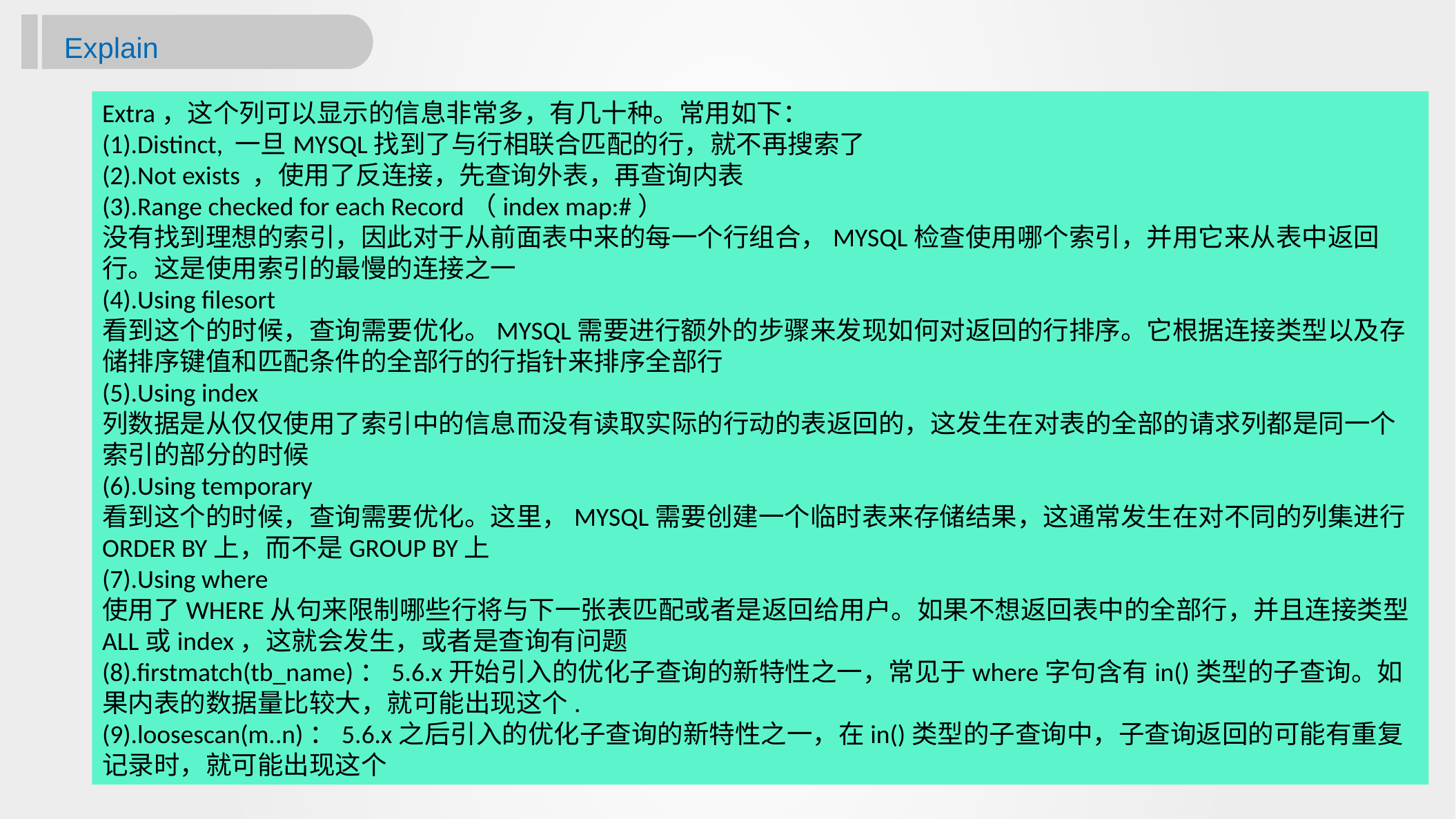

Explain
Extra，这个列可以显示的信息非常多，有几十种。常用如下：
(1).Distinct, 一旦MYSQL找到了与行相联合匹配的行，就不再搜索了
(2).Not exists ，使用了反连接，先查询外表，再查询内表
(3).Range checked for each Record（index map:#）
没有找到理想的索引，因此对于从前面表中来的每一个行组合，MYSQL检查使用哪个索引，并用它来从表中返回行。这是使用索引的最慢的连接之一
(4).Using filesort
看到这个的时候，查询需要优化。MYSQL需要进行额外的步骤来发现如何对返回的行排序。它根据连接类型以及存储排序键值和匹配条件的全部行的行指针来排序全部行
(5).Using index
列数据是从仅仅使用了索引中的信息而没有读取实际的行动的表返回的，这发生在对表的全部的请求列都是同一个索引的部分的时候
(6).Using temporary
看到这个的时候，查询需要优化。这里，MYSQL需要创建一个临时表来存储结果，这通常发生在对不同的列集进行ORDER BY上，而不是GROUP BY上
(7).Using where
使用了WHERE从句来限制哪些行将与下一张表匹配或者是返回给用户。如果不想返回表中的全部行，并且连接类型ALL或index，这就会发生，或者是查询有问题
(8).firstmatch(tb_name)：5.6.x开始引入的优化子查询的新特性之一，常见于where字句含有in()类型的子查询。如果内表的数据量比较大，就可能出现这个.
(9).loosescan(m..n)：5.6.x之后引入的优化子查询的新特性之一，在in()类型的子查询中，子查询返回的可能有重复记录时，就可能出现这个